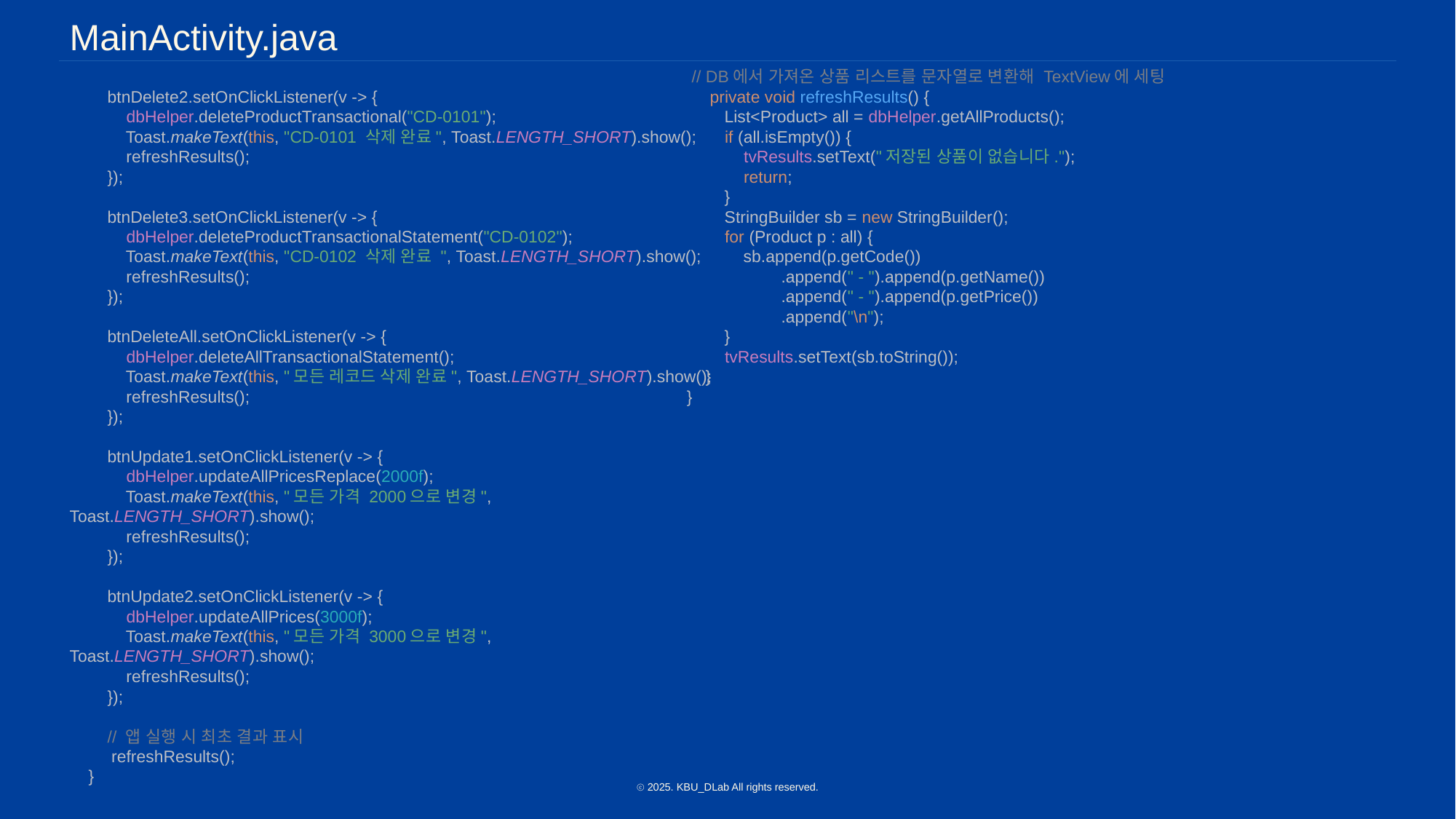

MainActivity.java
        btnDelete2.setOnClickListener(v -> {
            dbHelper.deleteProductTransactional("CD-0101");
            Toast.makeText(this, "CD-0101 삭제 완료", Toast.LENGTH_SHORT).show();
            refreshResults();
        });
        btnDelete3.setOnClickListener(v -> {
            dbHelper.deleteProductTransactionalStatement("CD-0102");
            Toast.makeText(this, "CD-0102 삭제 완료 ", Toast.LENGTH_SHORT).show();
            refreshResults();
        });
        btnDeleteAll.setOnClickListener(v -> {
            dbHelper.deleteAllTransactionalStatement();
            Toast.makeText(this, "모든 레코드 삭제 완료", Toast.LENGTH_SHORT).show();
            refreshResults();
        });
        btnUpdate1.setOnClickListener(v -> {
            dbHelper.updateAllPricesReplace(2000f);
            Toast.makeText(this, "모든 가격 2000으로 변경", Toast.LENGTH_SHORT).show();
            refreshResults();
        });
        btnUpdate2.setOnClickListener(v -> {
            dbHelper.updateAllPrices(3000f);
            Toast.makeText(this, "모든 가격 3000으로 변경", Toast.LENGTH_SHORT).show();
            refreshResults();
        });
        // 앱 실행 시 최초 결과 표시
        refreshResults();
    }
 // DB에서 가져온 상품 리스트를 문자열로 변환해 TextView에 세팅
    private void refreshResults() {
        List<Product> all = dbHelper.getAllProducts();
        if (all.isEmpty()) {
            tvResults.setText("저장된 상품이 없습니다.");
            return;
        }
        StringBuilder sb = new StringBuilder();
        for (Product p : all) {
            sb.append(p.getCode())
                    .append(" - ").append(p.getName())
                    .append(" - ").append(p.getPrice())
                    .append("\n");
        }
        tvResults.setText(sb.toString());
    }
}